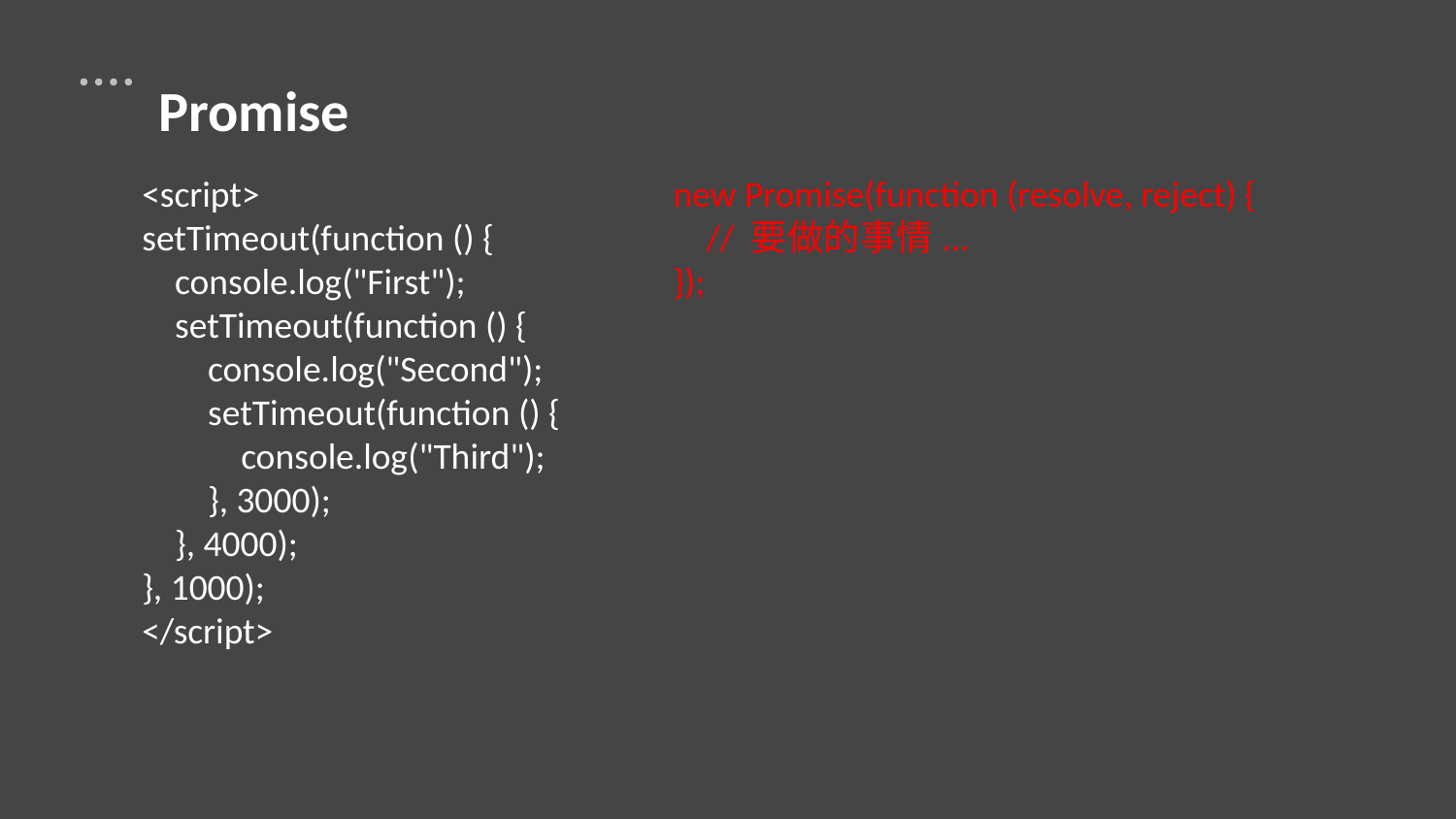

Promise
<script>
setTimeout(function () {
    console.log("First");
    setTimeout(function () {
        console.log("Second");
        setTimeout(function () {
            console.log("Third");
        }, 3000);
    }, 4000);
}, 1000);
</script>

new Promise(function (resolve, reject) {
    // 要做的事情...
});